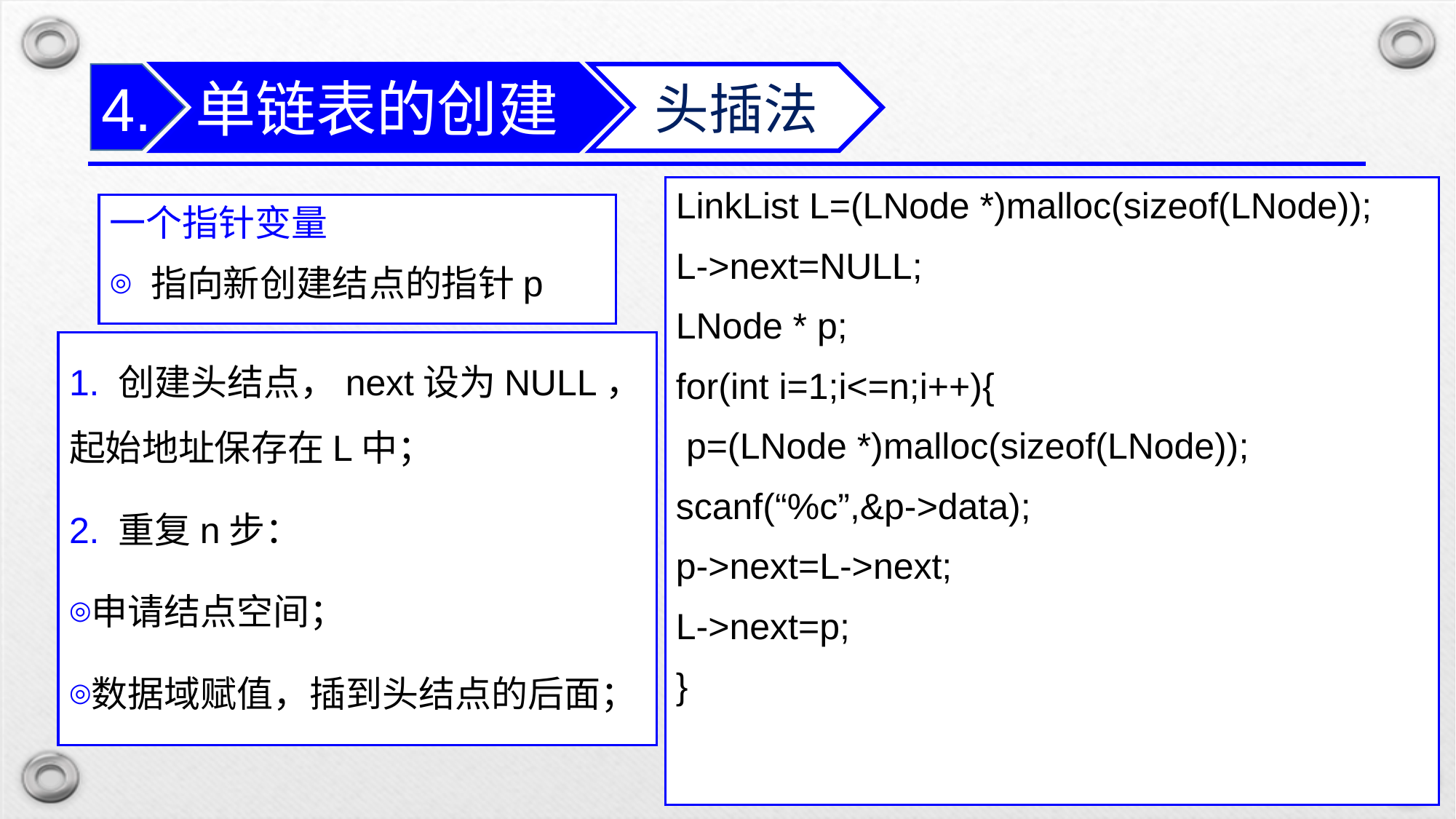

单链表的创建

4.
头插法
LinkList L=(LNode *)malloc(sizeof(LNode));
L->next=NULL;
LNode * p;
for(int i=1;i<=n;i++){
 p=(LNode *)malloc(sizeof(LNode));
scanf(“%c”,&p->data);
p->next=L->next;
L->next=p;
}
一个指针变量
指向新创建结点的指针p
1. 创建头结点，next设为NULL，起始地址保存在L中；
2. 重复n步：
申请结点空间；
数据域赋值，插到头结点的后面；